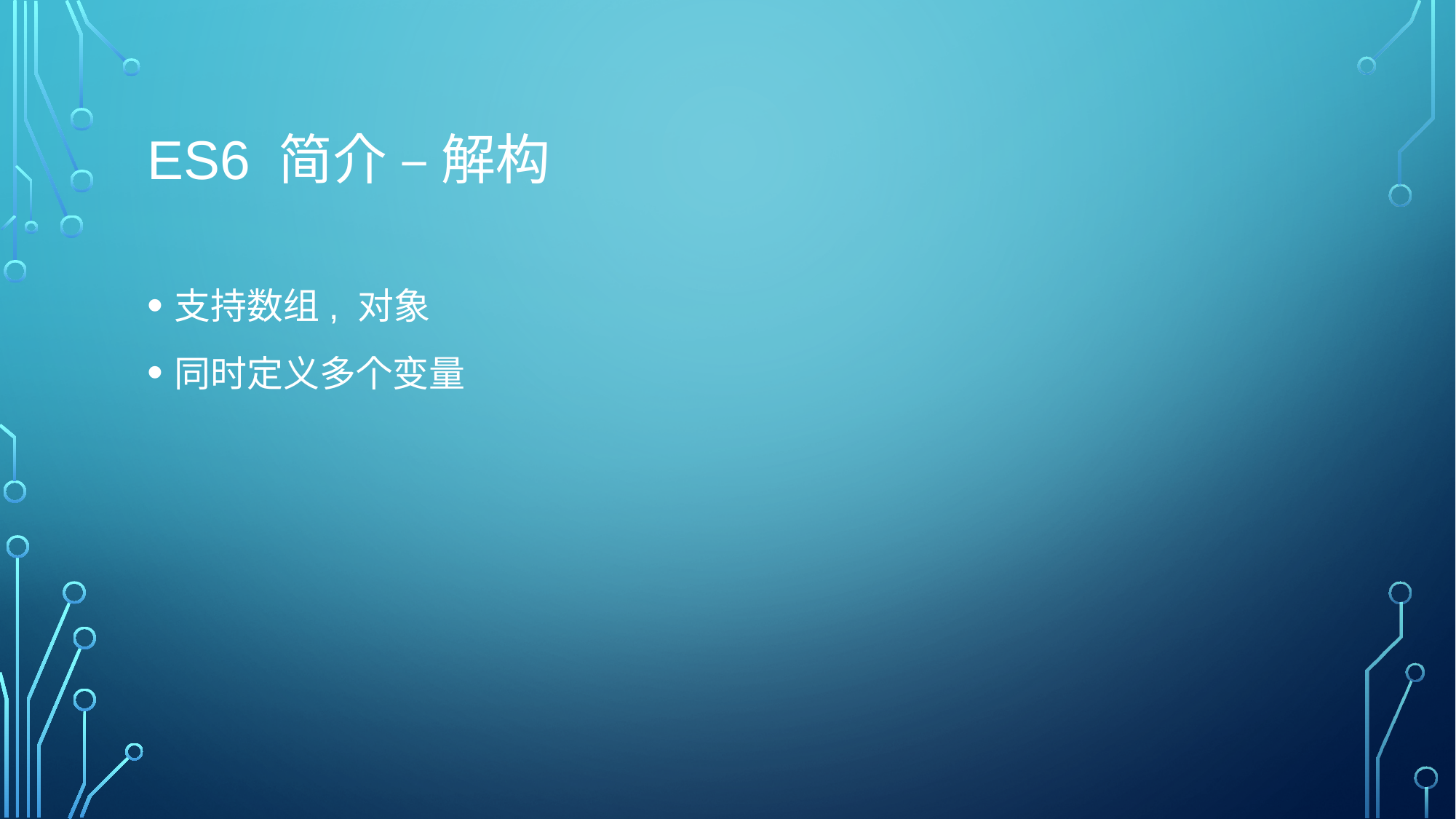

# ES6 简介 – 解构
支持数组, 对象
同时定义多个变量